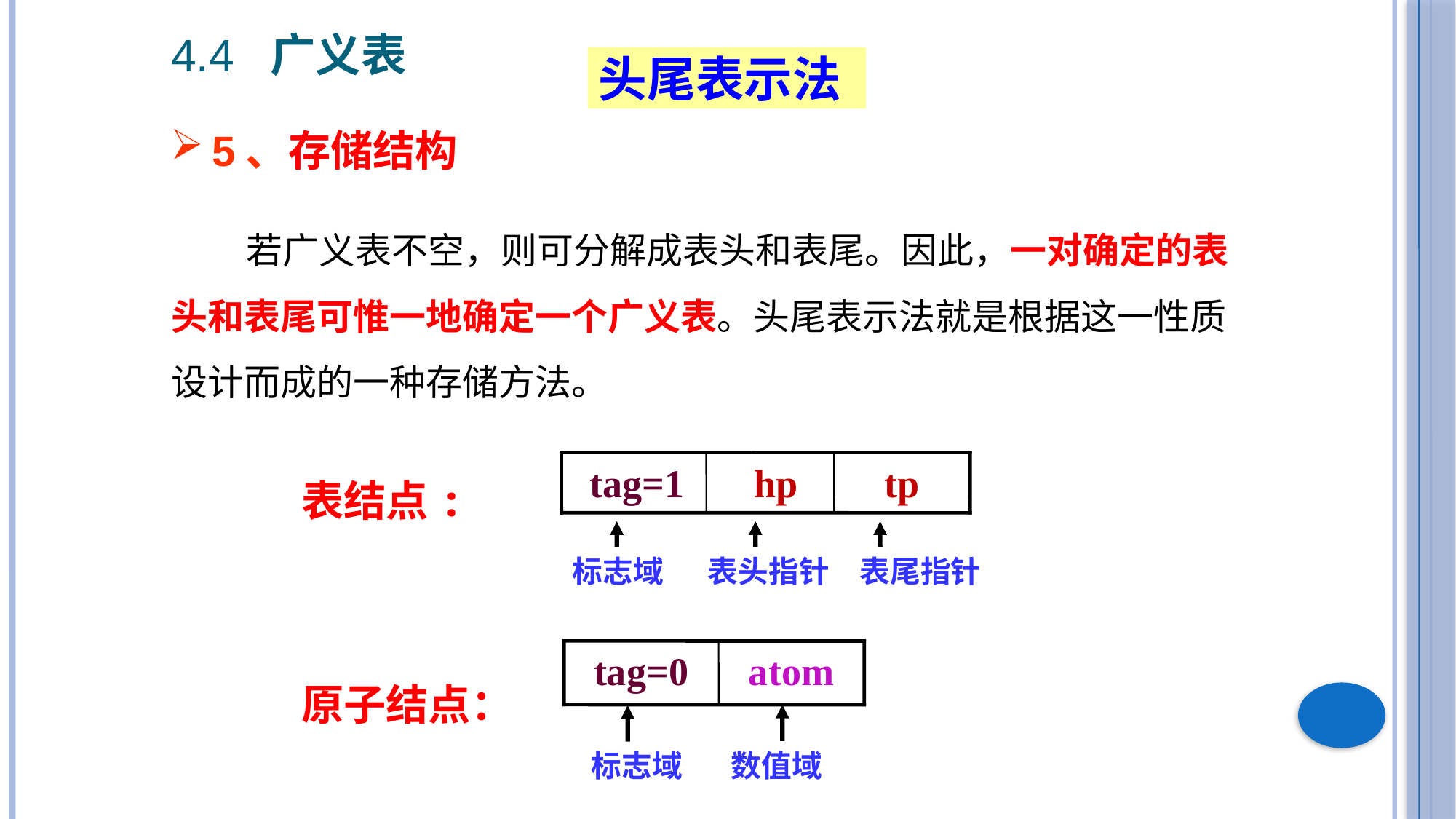

4.4  广义表
头尾表示法
5、存储结构
        若广义表不空，则可分解成表头和表尾。因此，一对确定的表头和表尾可惟一地确定一个广义表。头尾表示法就是根据这一性质设计而成的一种存储方法。
tag=1

hp
tp

 标志域  　表头指针　表尾指针
表结点:

原子结点：
tag=0

atom

    标志域       数值域